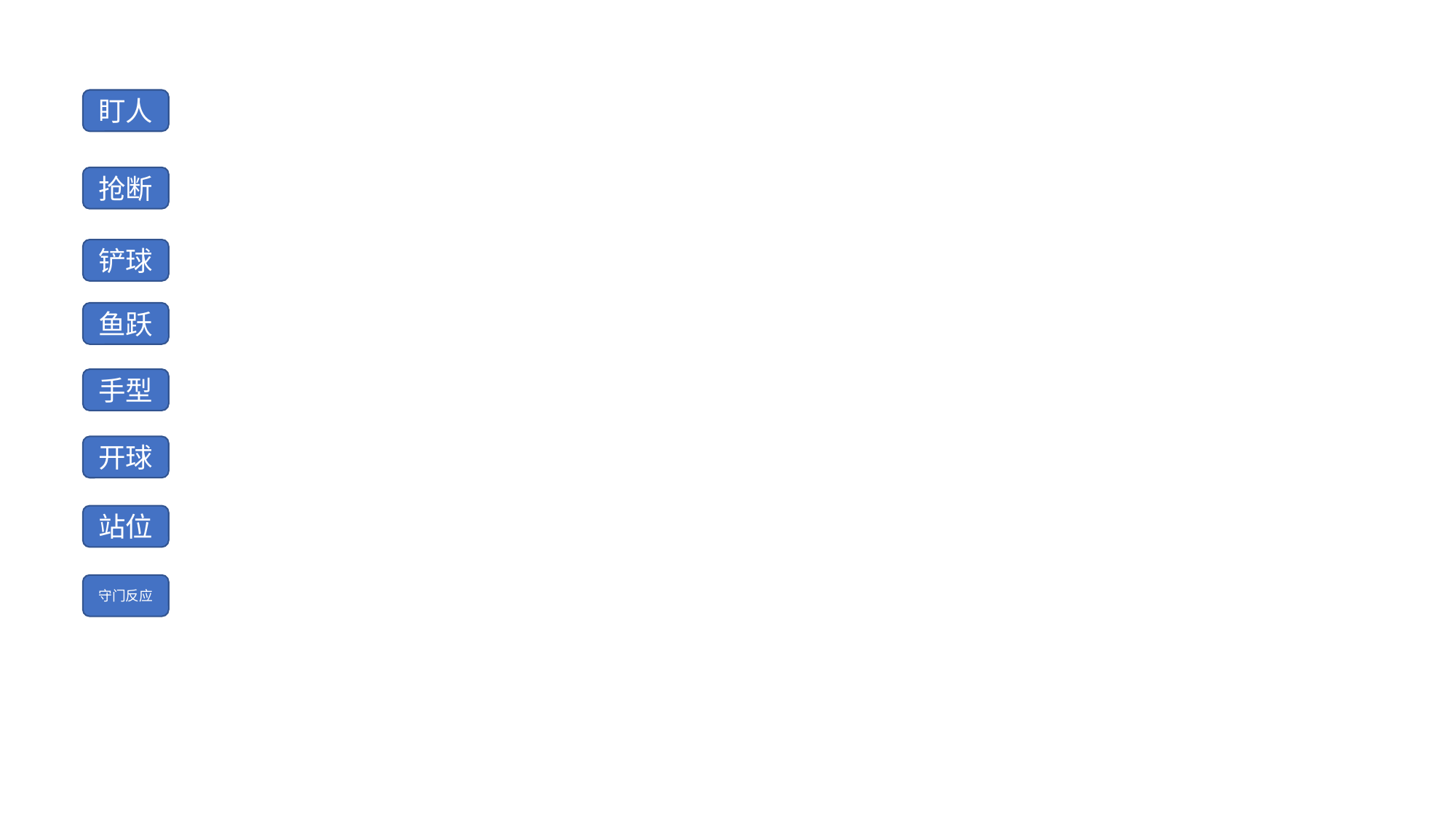

盯人
抢断
铲球
鱼跃
手型
开球
站位
守门反应